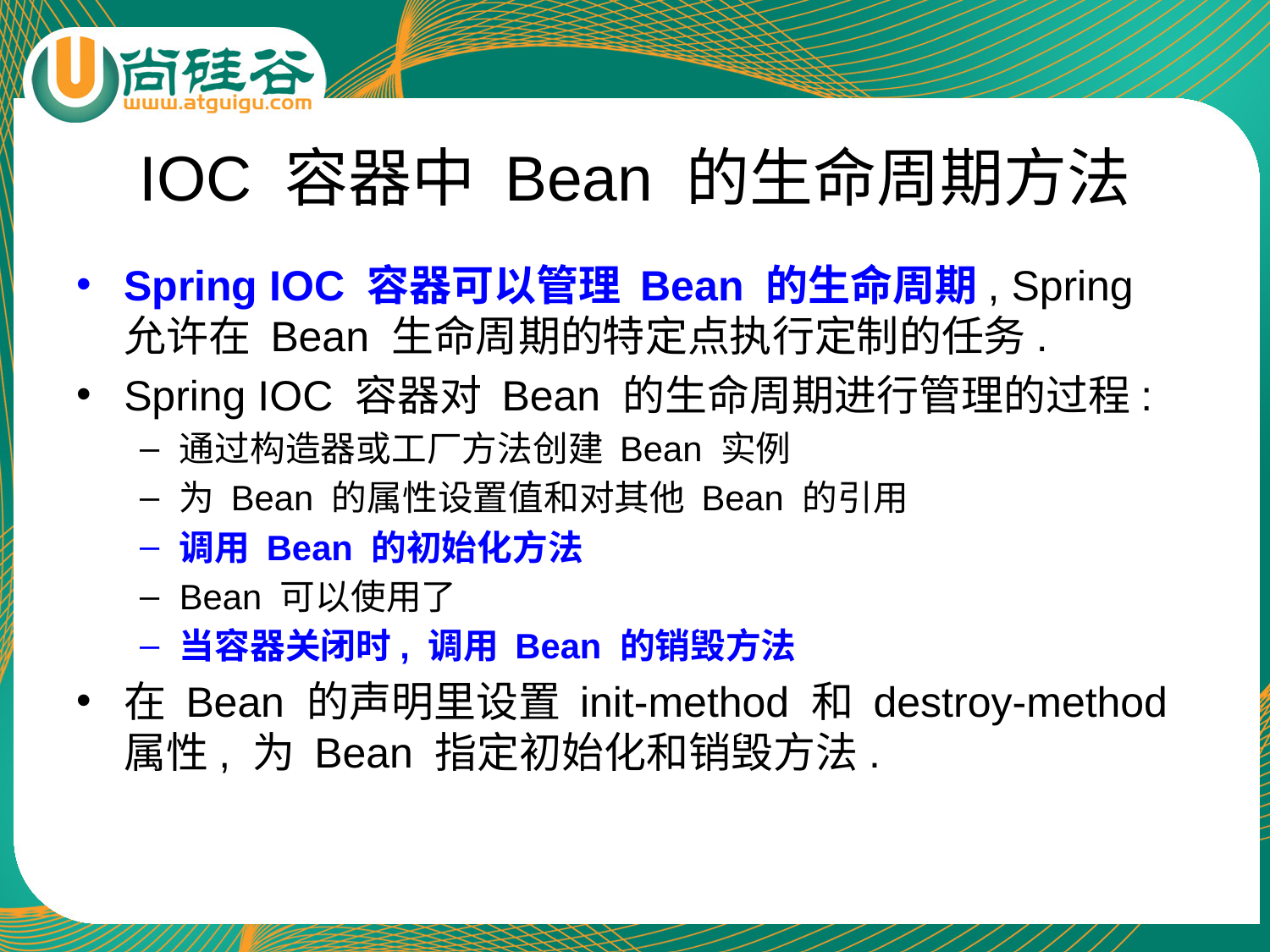

# IOC 容器中 Bean 的生命周期方法
Spring IOC 容器可以管理 Bean 的生命周期, Spring 允许在 Bean 生命周期的特定点执行定制的任务.
Spring IOC 容器对 Bean 的生命周期进行管理的过程:
通过构造器或工厂方法创建 Bean 实例
为 Bean 的属性设置值和对其他 Bean 的引用
调用 Bean 的初始化方法
Bean 可以使用了
当容器关闭时, 调用 Bean 的销毁方法
在 Bean 的声明里设置 init-method 和 destroy-method 属性, 为 Bean 指定初始化和销毁方法.